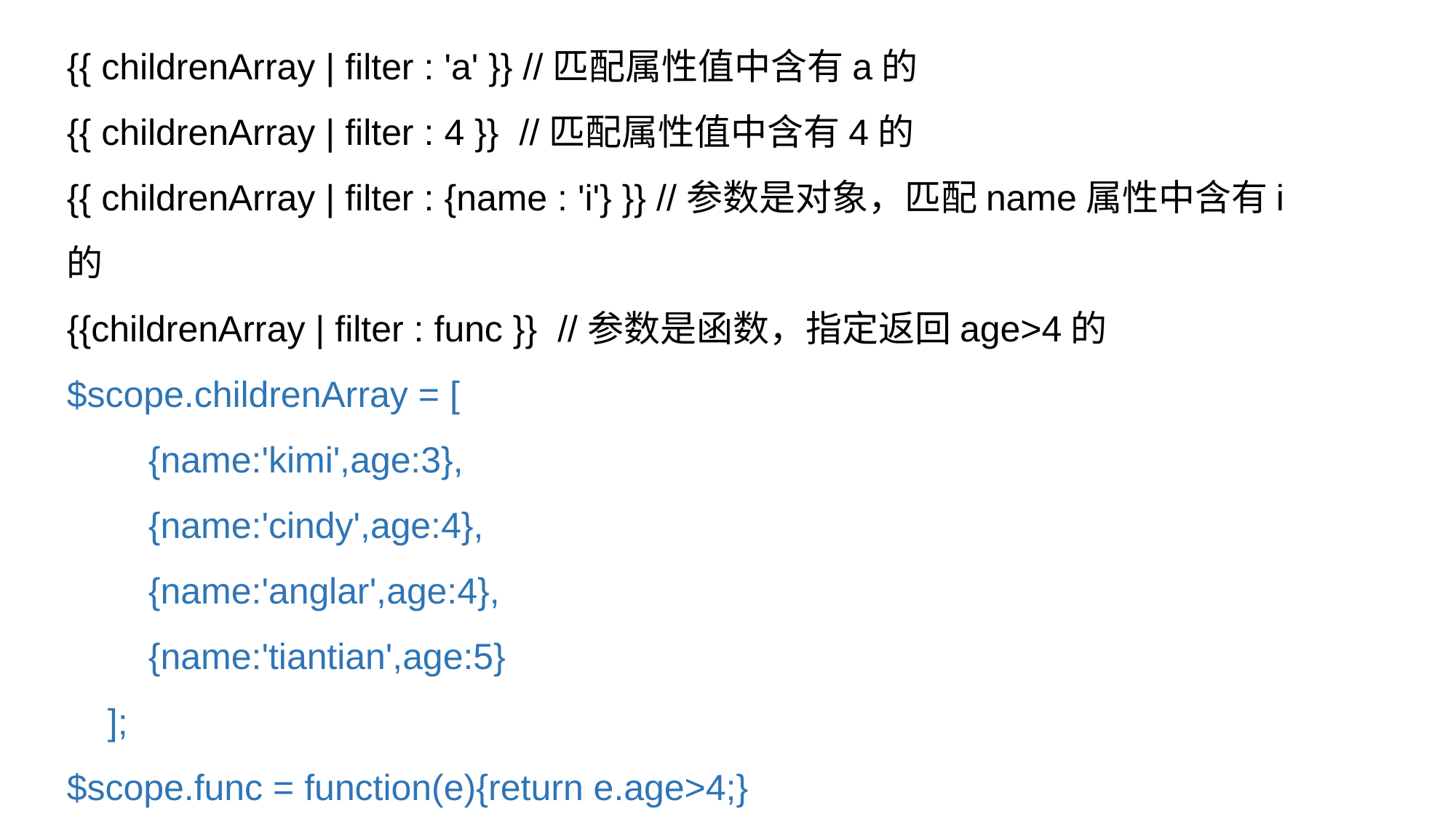

{{ childrenArray | filter : 'a' }} //匹配属性值中含有a的
{{ childrenArray | filter : 4 }}  //匹配属性值中含有4的
{{ childrenArray | filter : {name : 'i'} }} //参数是对象，匹配name属性中含有i的
{{childrenArray | filter : func }}  //参数是函数，指定返回age>4的
$scope.childrenArray = [
        {name:'kimi',age:3},
        {name:'cindy',age:4},
        {name:'anglar',age:4},
        {name:'tiantian',age:5}
    ];
$scope.func = function(e){return e.age>4;}